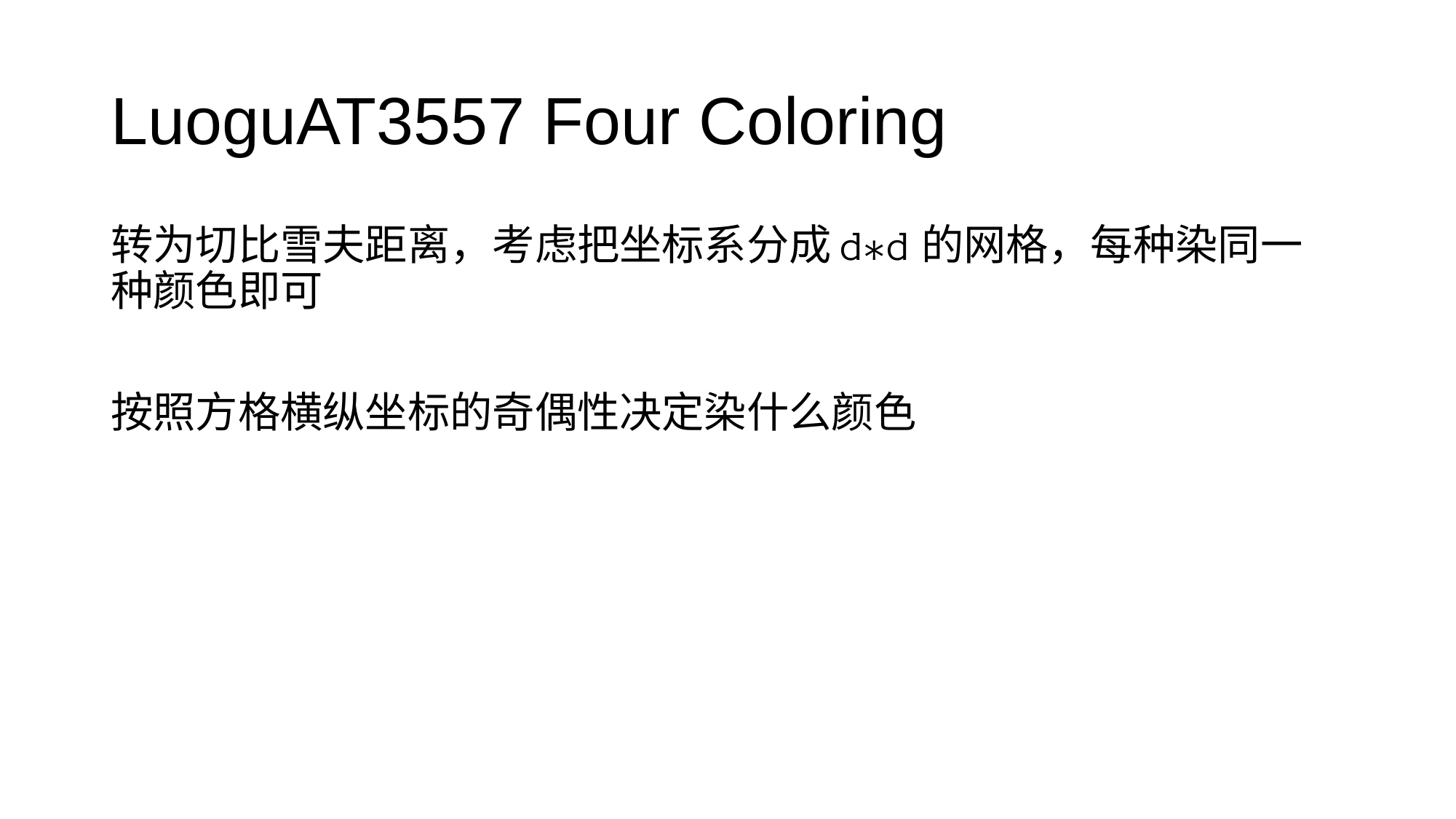

# LuoguAT3557 Four Coloring
转为切比雪夫距离，考虑把坐标系分成d*d的网格，每种染同一种颜色即可

按照方格横纵坐标的奇偶性决定染什么颜色